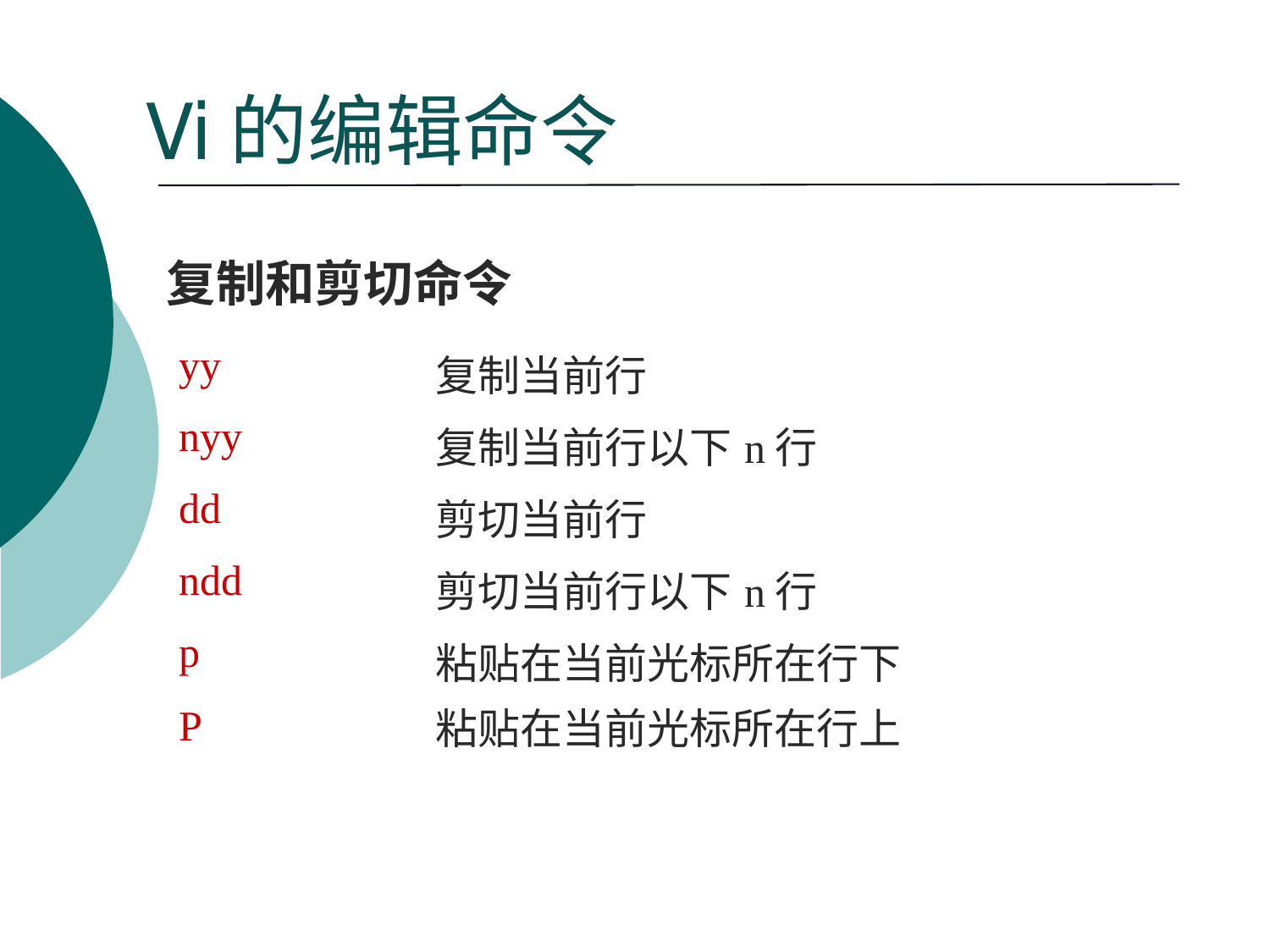

# Vi的编辑命令
复制和剪切命令
| yy | 复制当前行 |
| --- | --- |
| nyy | 复制当前行以下n行 |
| dd | 剪切当前行 |
| ndd | 剪切当前行以下n行 |
| p | 粘贴在当前光标所在行下 |
| P | 粘贴在当前光标所在行上 |
15